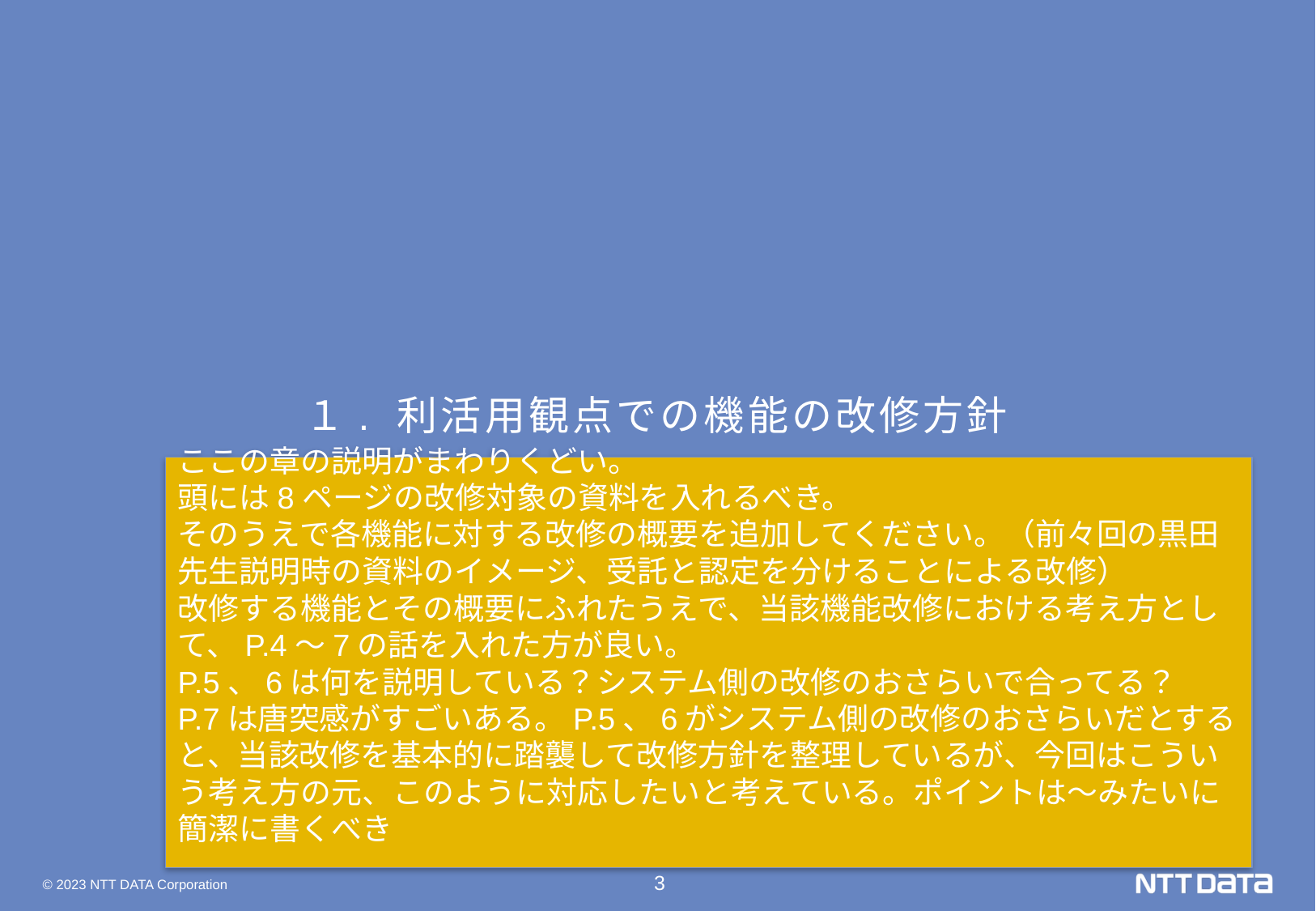

# １. 利活用観点での機能の改修方針
ここの章の説明がまわりくどい。
頭には8ページの改修対象の資料を入れるべき。
そのうえで各機能に対する改修の概要を追加してください。（前々回の黒田先生説明時の資料のイメージ、受託と認定を分けることによる改修）
改修する機能とその概要にふれたうえで、当該機能改修における考え方として、P.4～7の話を入れた方が良い。
P.5、6は何を説明している？システム側の改修のおさらいで合ってる？
P.7は唐突感がすごいある。P.5、6がシステム側の改修のおさらいだとすると、当該改修を基本的に踏襲して改修方針を整理しているが、今回はこういう考え方の元、このように対応したいと考えている。ポイントは～みたいに簡潔に書くべき